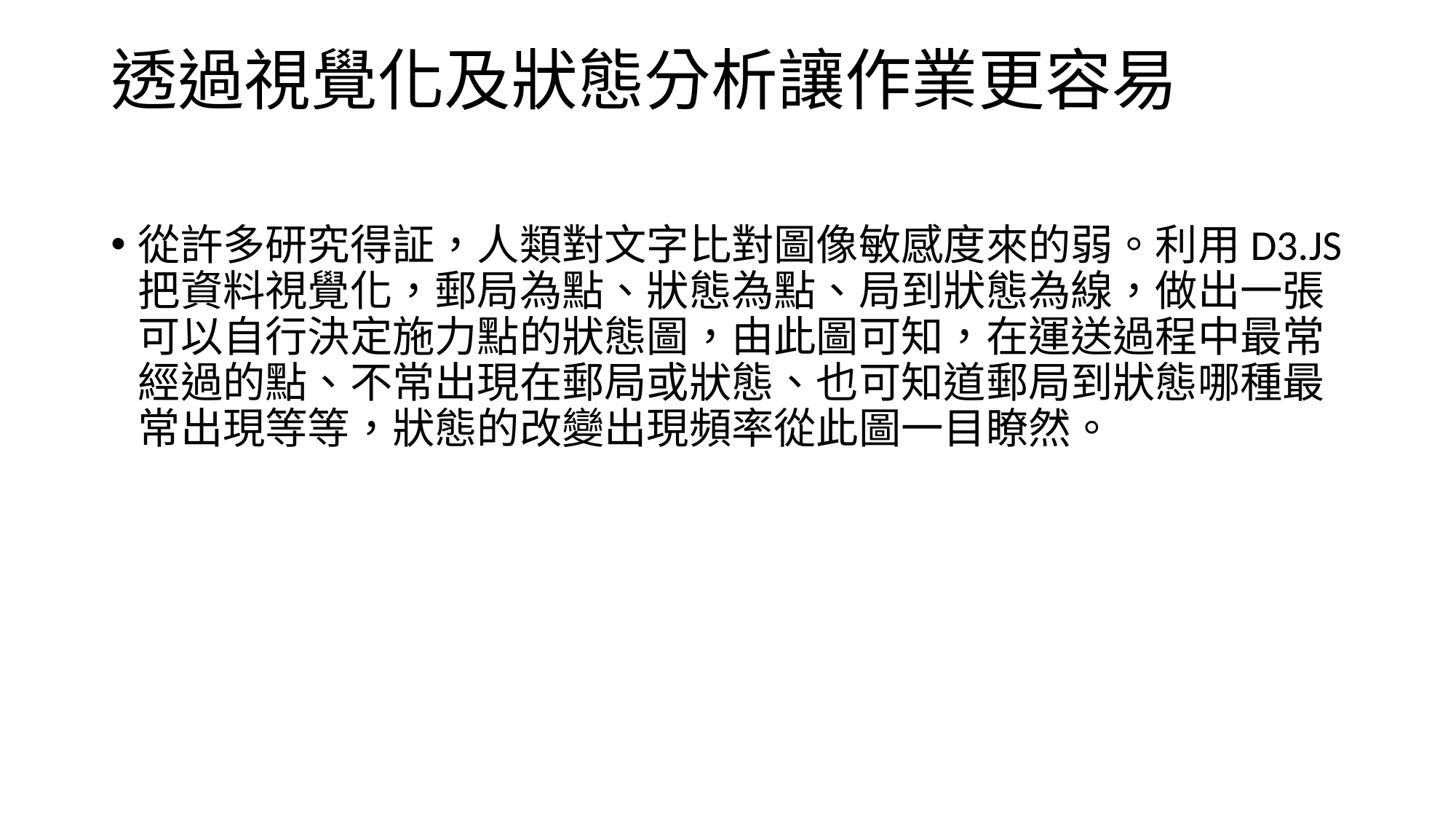

# 透過視覺化及狀態分析讓作業更容易
從許多研究得証，人類對文字比對圖像敏感度來的弱。利用D3.JS把資料視覺化，郵局為點、狀態為點、局到狀態為線，做出一張可以自行決定施力點的狀態圖，由此圖可知，在運送過程中最常經過的點、不常出現在郵局或狀態、也可知道郵局到狀態哪種最常出現等等，狀態的改變出現頻率從此圖一目瞭然。